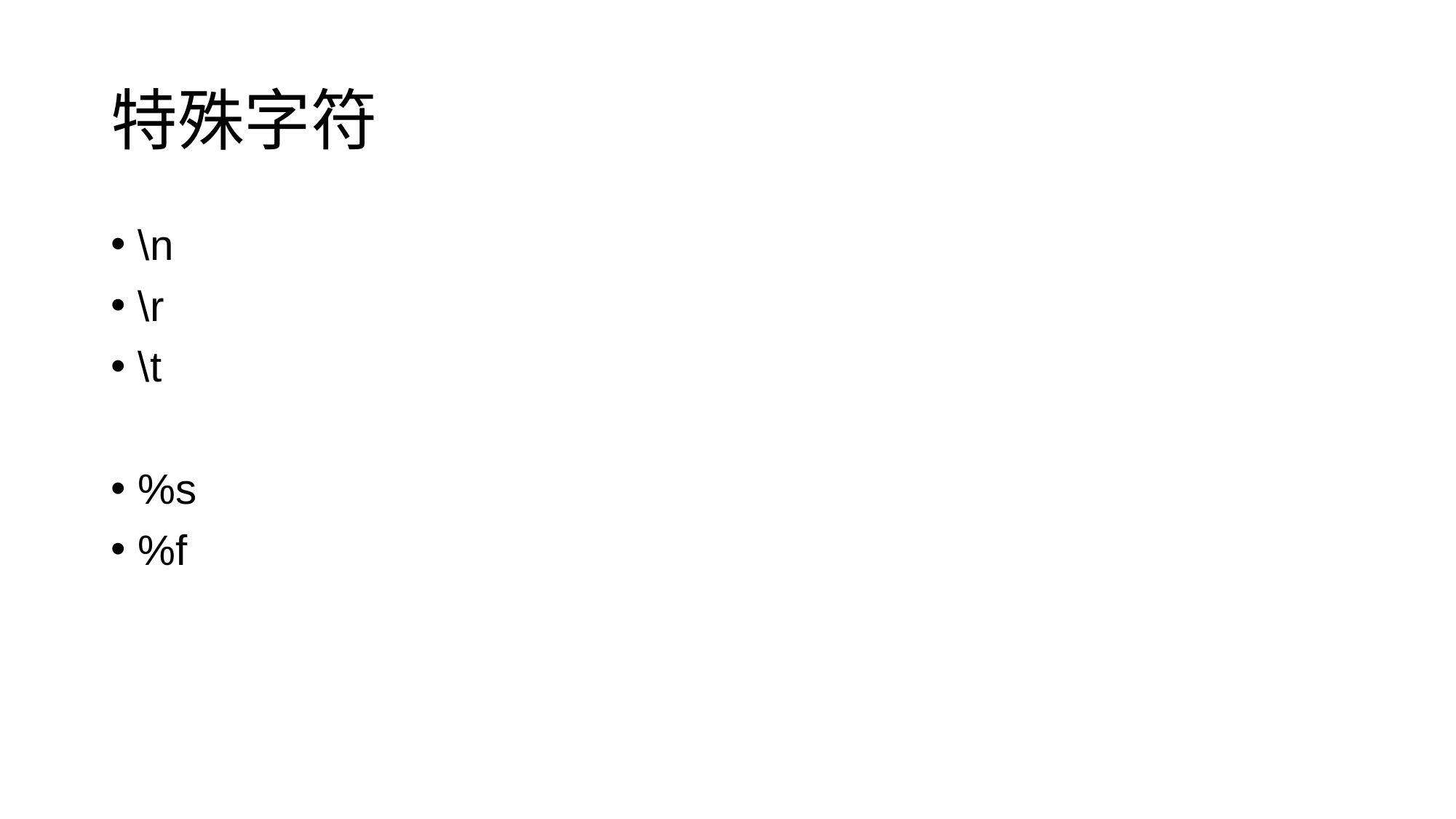

# 特殊字符
\n
\r
\t

%s
%f